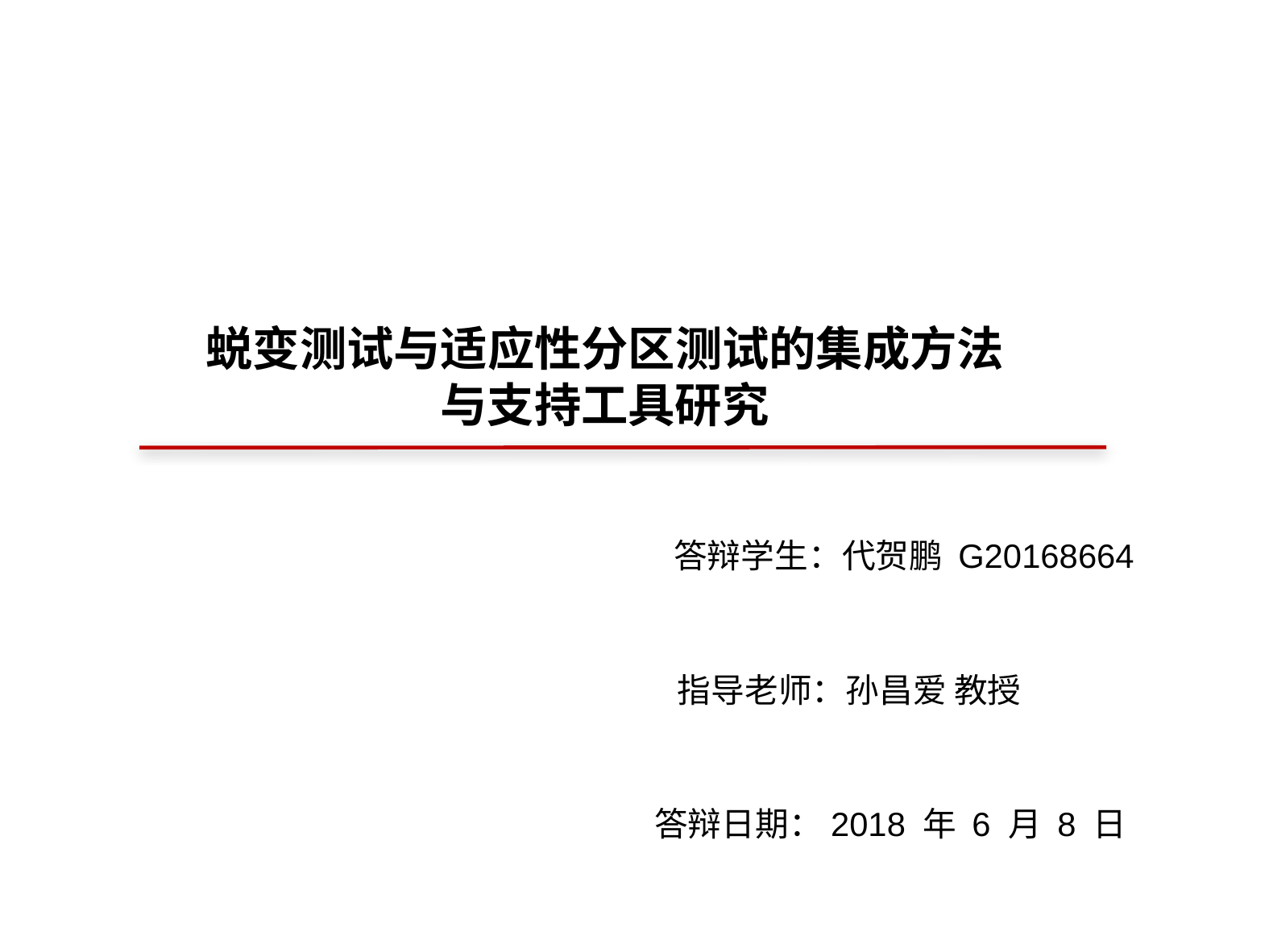

蜕变测试与适应性分区测试的集成方法
与支持工具研究
答辩学生：代贺鹏 G20168664
指导老师：孙昌爱 教授
答辩日期：2018 年 6 月 8 日